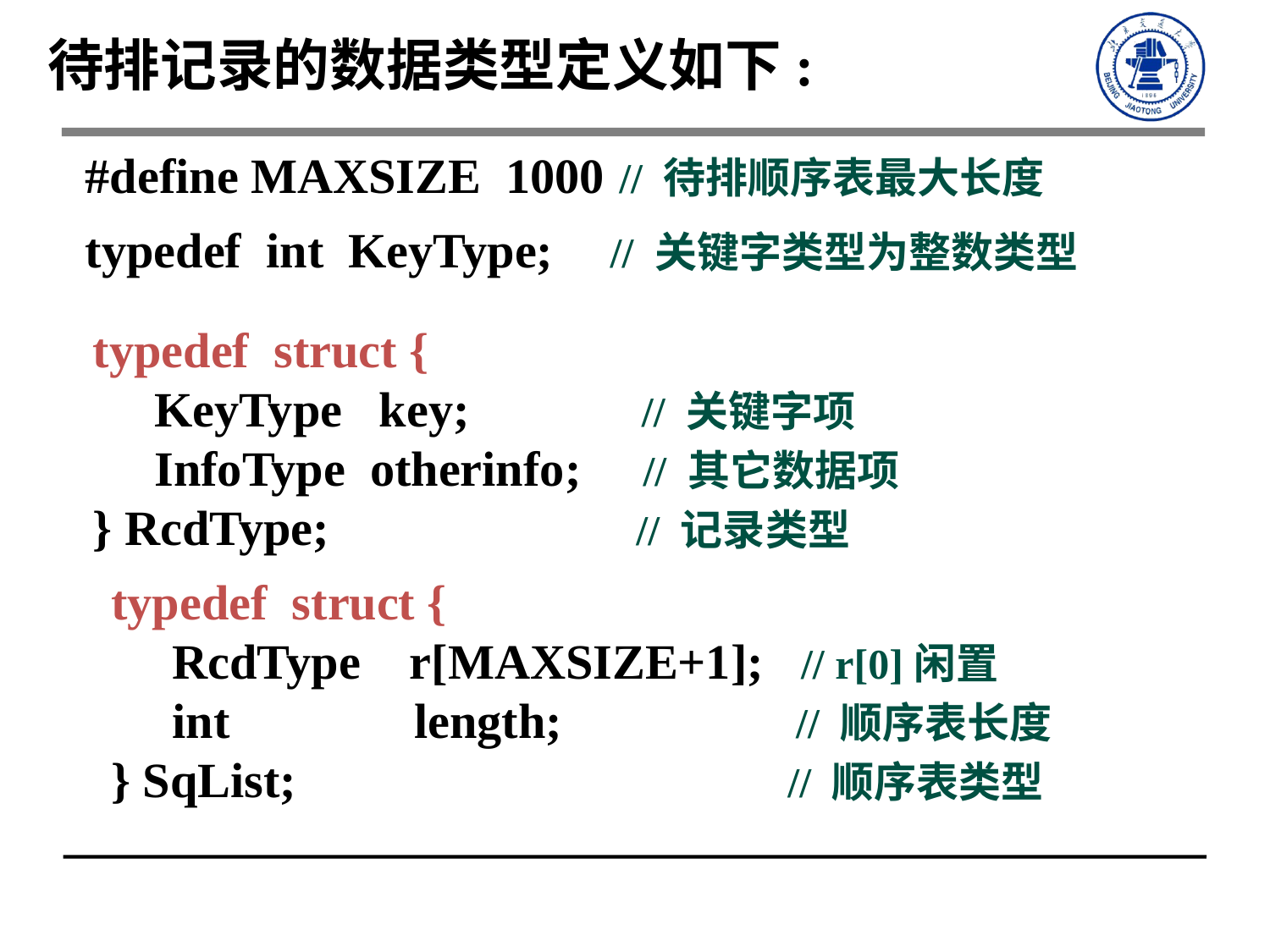

待排记录的数据类型定义如下:
#define MAXSIZE  1000 // 待排顺序表最大长度
typedef  int  KeyType;    // 关键字类型为整数类型
typedef  struct {
     KeyType   key;              // 关键字项
     InfoType  otherinfo;     // 其它数据项
} RcdType;                         // 记录类型
typedef  struct {
     RcdType    r[MAXSIZE+1];   // r[0]闲置
     int               length;                   // 顺序表长度
} SqList;                                        // 顺序表类型